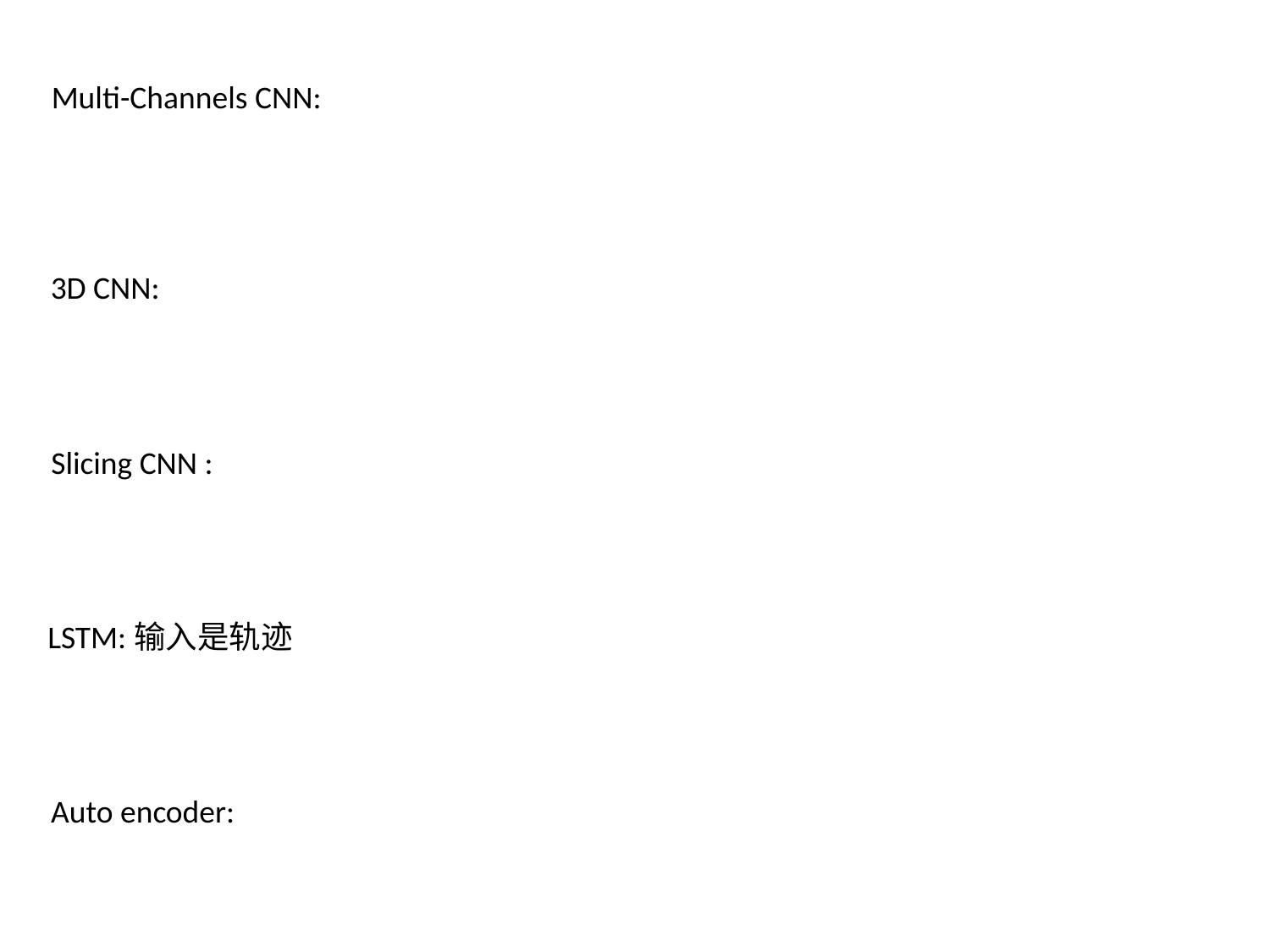

Multi-Channels CNN:
3D CNN:
Slicing CNN :
LSTM:输入是轨迹
Auto encoder: